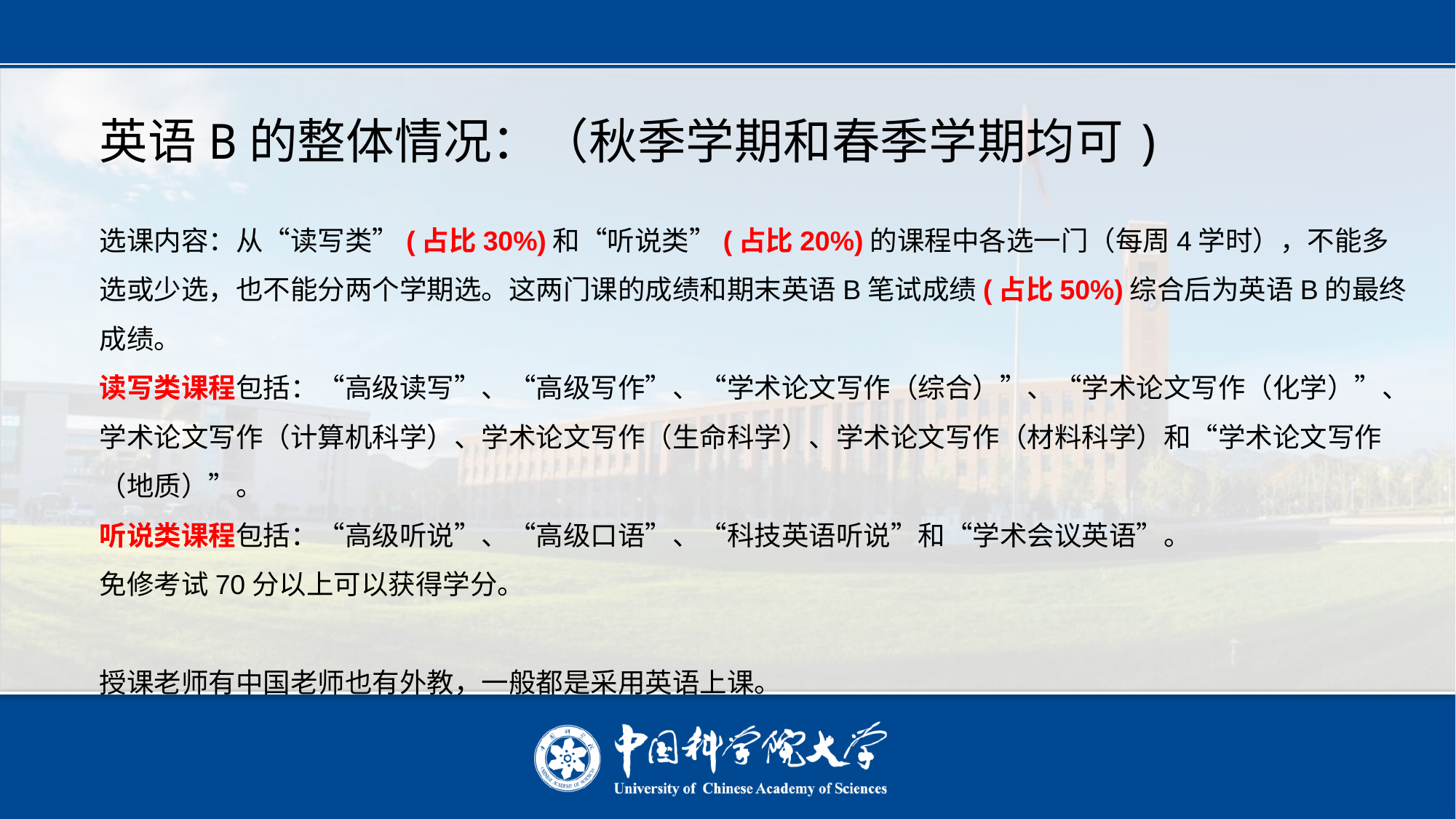

英语B的整体情况：（秋季学期和春季学期均可)
选课内容：从“读写类”(占比30%)和“听说类”(占比20%)的课程中各选一门（每周4学时），不能多选或少选，也不能分两个学期选。这两门课的成绩和期末英语B笔试成绩(占比50%)综合后为英语B的最终成绩。
读写类课程包括：“高级读写”、“高级写作”、“学术论文写作（综合）”、“学术论文写作（化学）”、学术论文写作（计算机科学）、学术论文写作（生命科学）、学术论文写作（材料科学）和“学术论文写作（地质）”。
听说类课程包括：“高级听说”、“高级口语”、“科技英语听说”和“学术会议英语”。
免修考试70分以上可以获得学分。

授课老师有中国老师也有外教，一般都是采用英语上课。